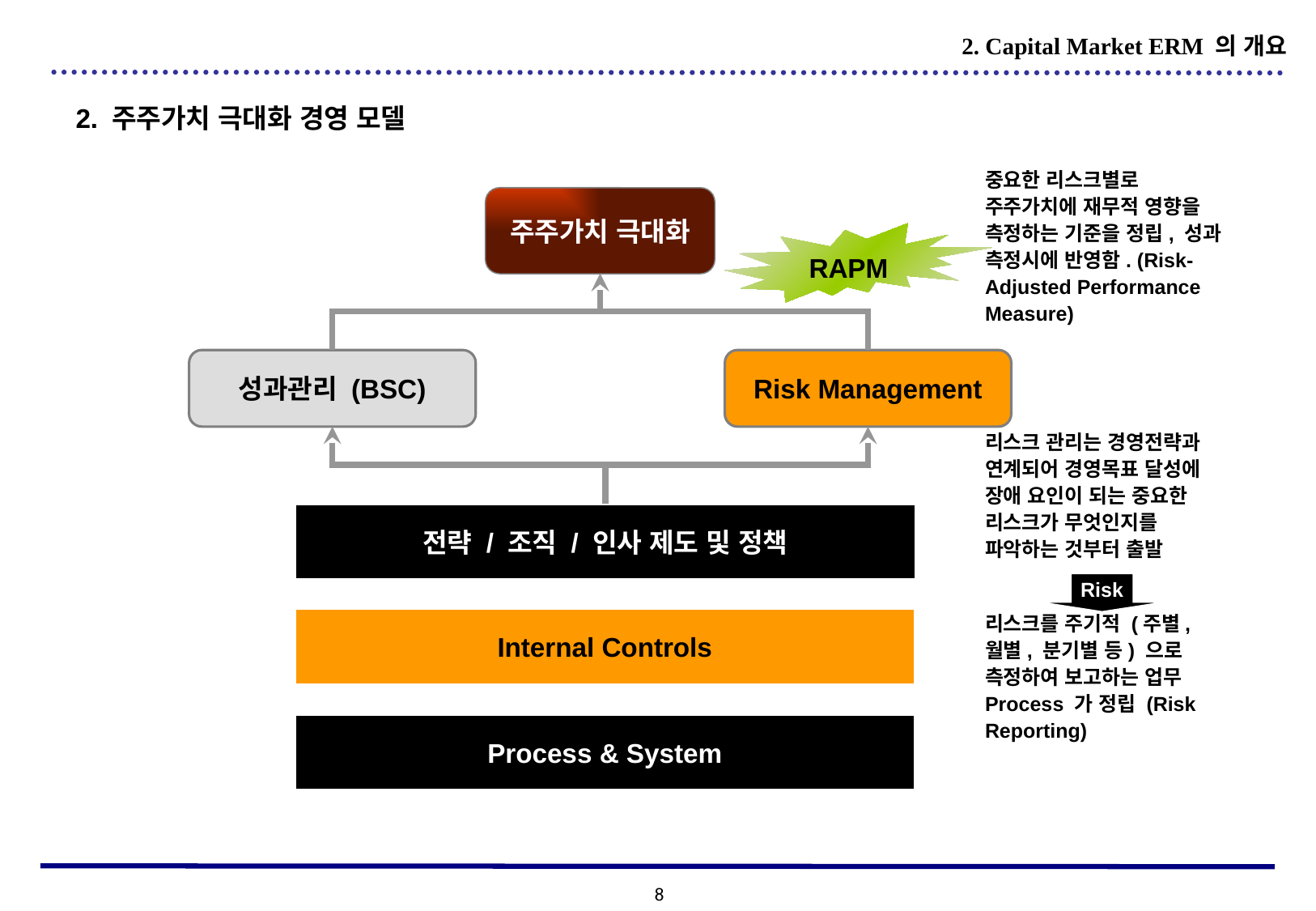

2. Capital Market ERM 의 개요
2. 주주가치 극대화 경영 모델
중요한 리스크별로 주주가치에 재무적 영향을 측정하는 기준을 정립, 성과 측정시에 반영함. (Risk-Adjusted Performance Measure)
주주가치 극대화
RAPM
성과관리 (BSC)
Risk Management
리스크 관리는 경영전략과 연계되어 경영목표 달성에 장애 요인이 되는 중요한 리스크가 무엇인지를 파악하는 것부터 출발
전략 / 조직 / 인사 제도 및 정책
Risk

Internal Controls
리스크를 주기적 (주별, 월별, 분기별 등) 으로 측정하여 보고하는 업무 Process 가 정립 (Risk Reporting)
Process & System